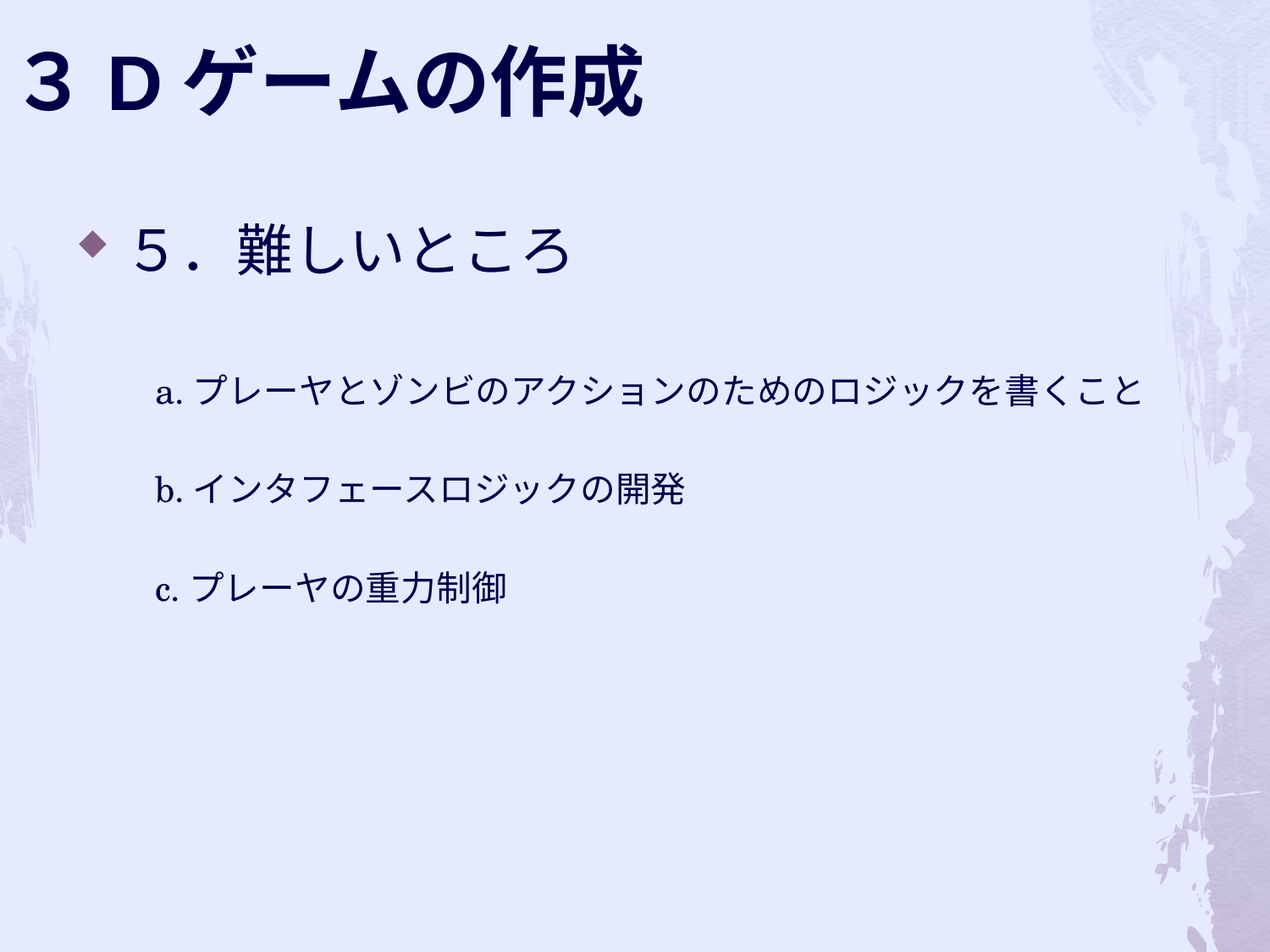

３Dゲームの作成
５．難しいところ

　　a.プレーヤとゾンビのアクションのためのロジックを書くこと

　　b.インタフェースロジックの開発

　　c.プレーヤの重力制御